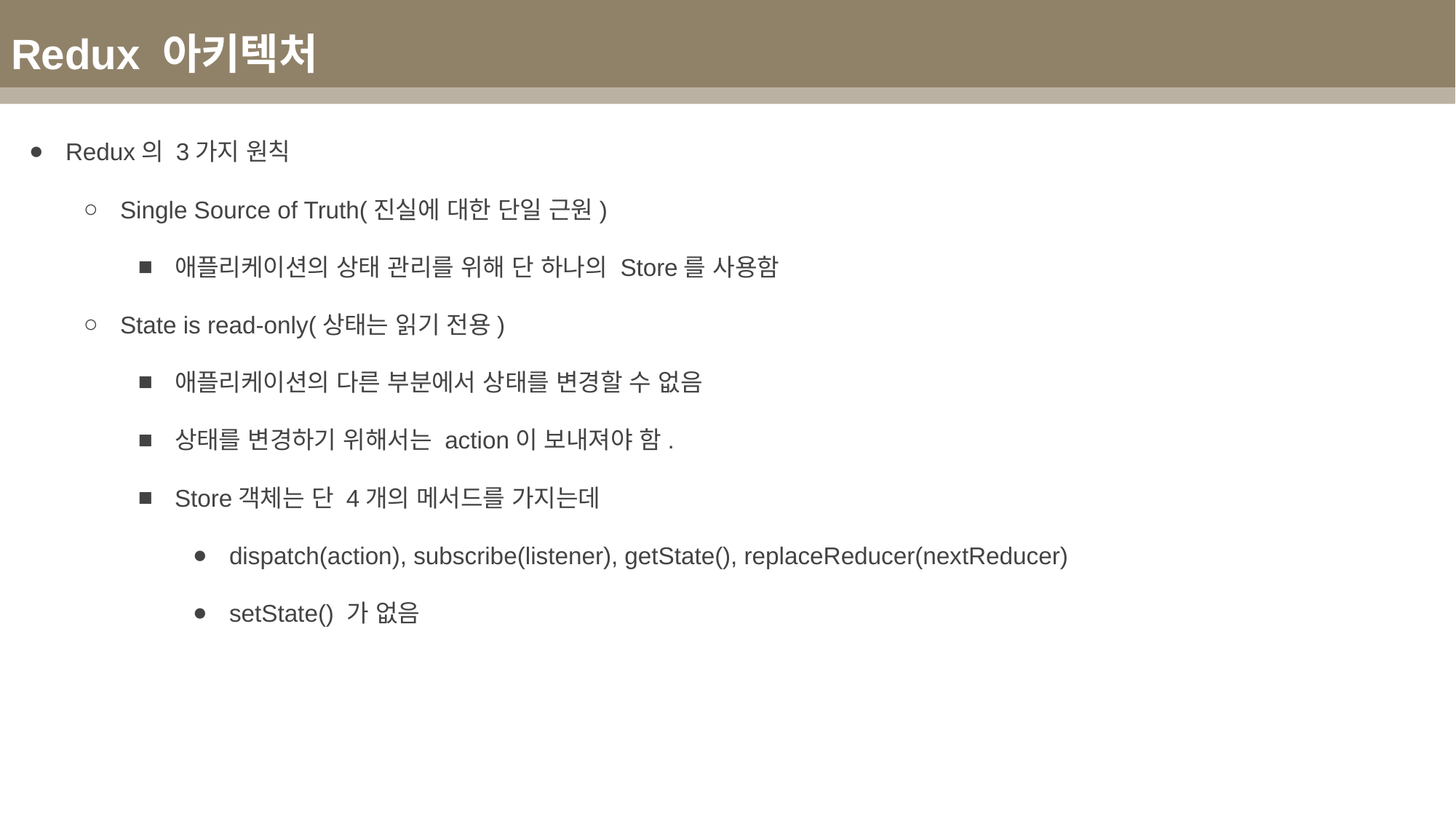

Redux 아키텍처
Redux의 3가지 원칙
Single Source of Truth(진실에 대한 단일 근원)
애플리케이션의 상태 관리를 위해 단 하나의 Store를 사용함
State is read-only(상태는 읽기 전용)
애플리케이션의 다른 부분에서 상태를 변경할 수 없음
상태를 변경하기 위해서는 action이 보내져야 함.
Store객체는 단 4개의 메서드를 가지는데
dispatch(action), subscribe(listener), getState(), replaceReducer(nextReducer)
setState() 가 없음